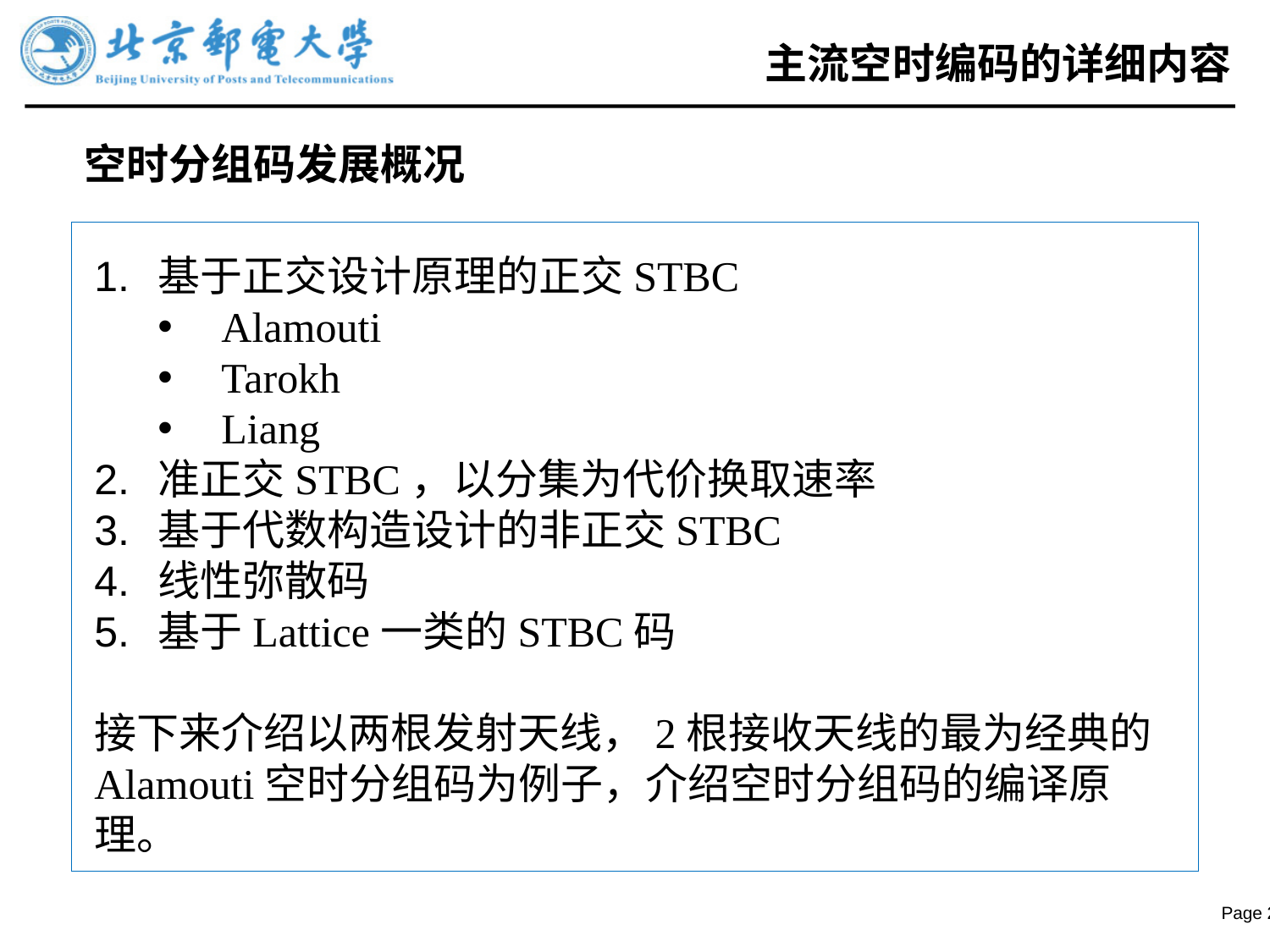

# 主流空时编码的详细内容
空时分组码发展概况

基于正交设计原理的正交STBC
Alamouti
Tarokh
Liang
准正交STBC，以分集为代价换取速率
基于代数构造设计的非正交STBC
线性弥散码
基于Lattice一类的STBC码

接下来介绍以两根发射天线，2根接收天线的最为经典的Alamouti空时分组码为例子，介绍空时分组码的编译原理。